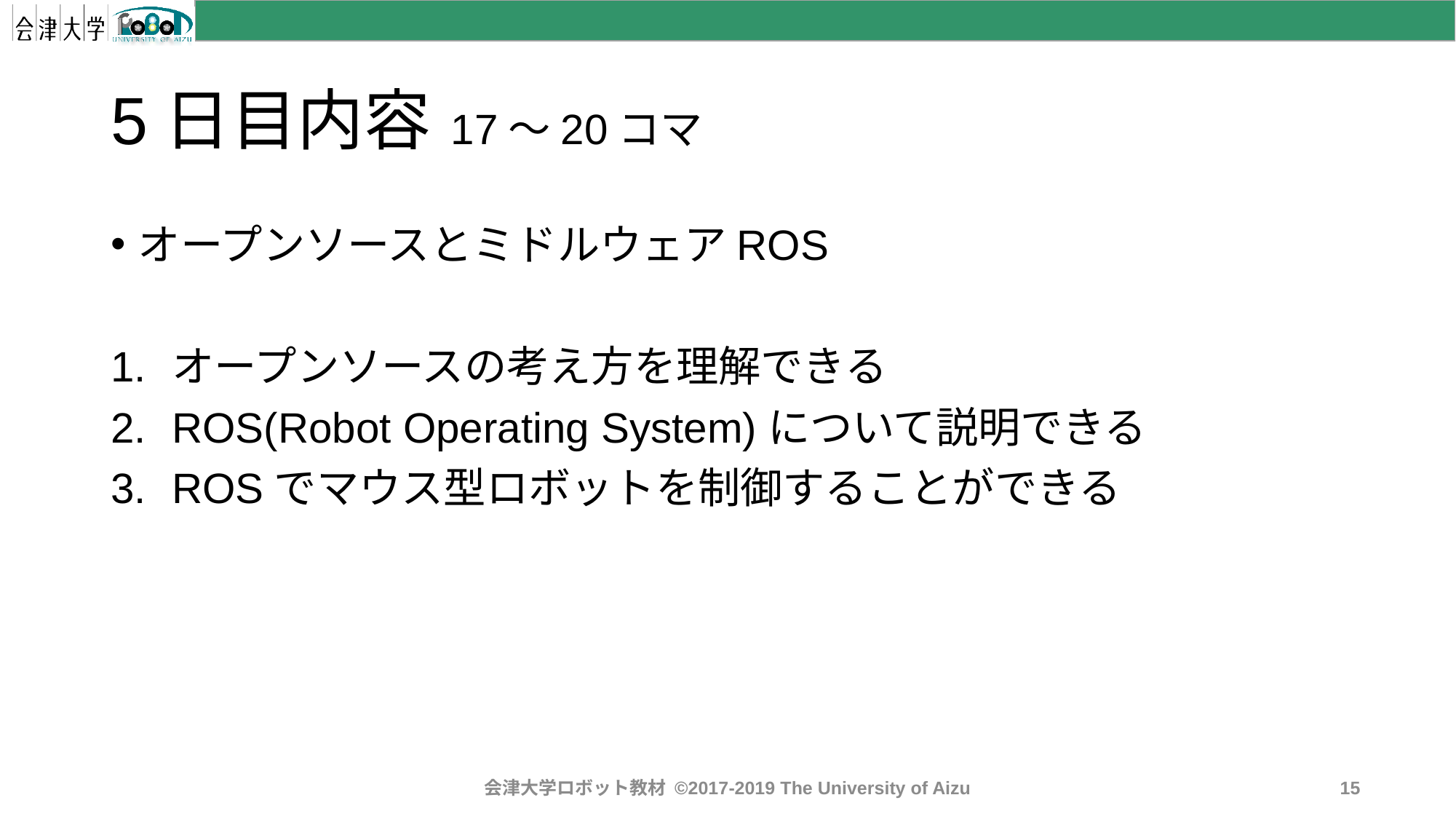

# 5日目内容 17〜20コマ

オープンソースとミドルウェアROS

オープンソースの考え方を理解できる
ROS(Robot Operating System)について説明できる
ROSでマウス型ロボットを制御することができる